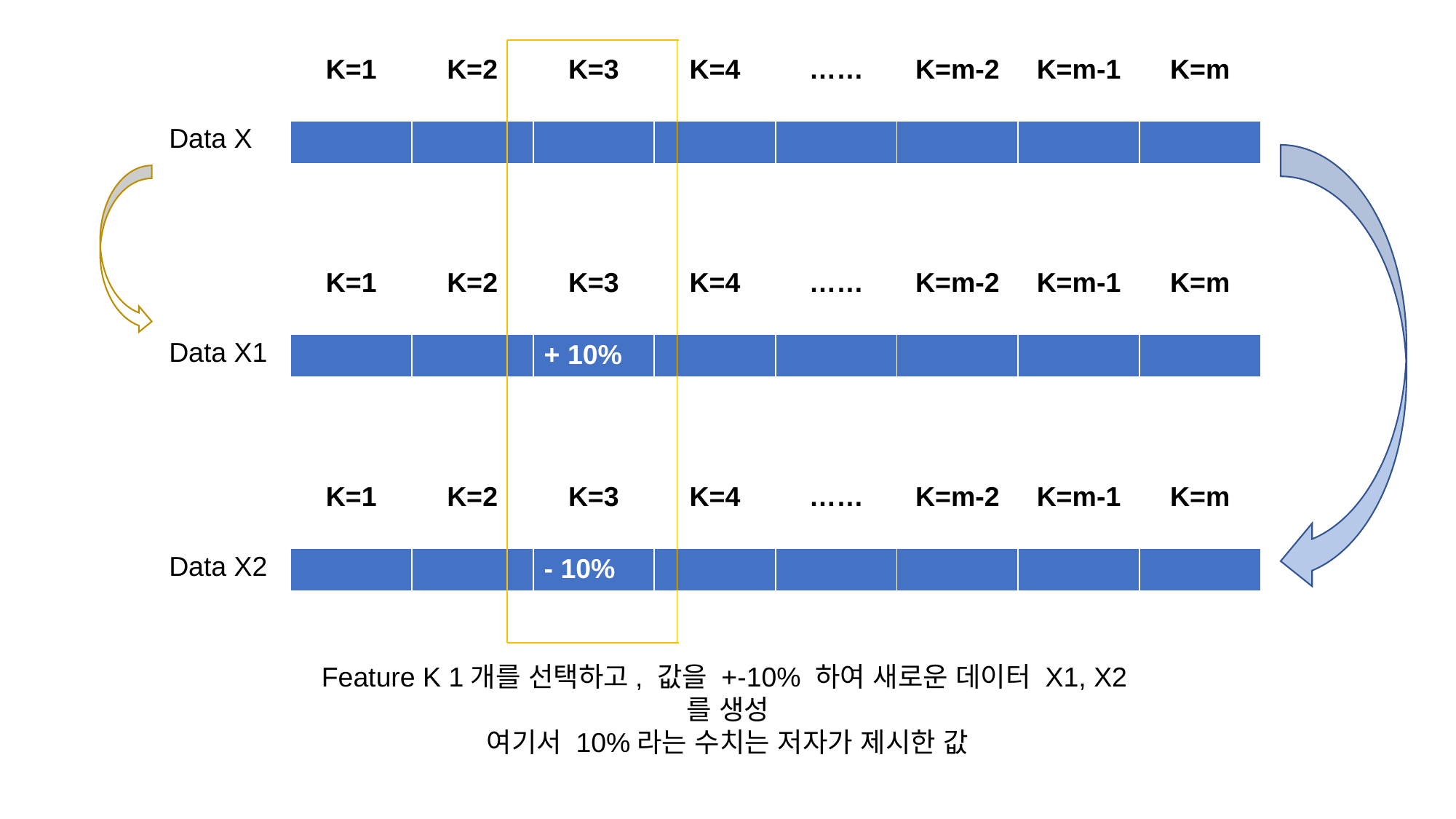

| K=1 | K=2 | K=3 | K=4 | …… | K=m-2 | K=m-1 | K=m |
| --- | --- | --- | --- | --- | --- | --- | --- |
Data X
|  |  |  |  |  |  |  |  |
| --- | --- | --- | --- | --- | --- | --- | --- |

| K=1 | K=2 | K=3 | K=4 | …… | K=m-2 | K=m-1 | K=m |
| --- | --- | --- | --- | --- | --- | --- | --- |
Data X1
|  |  | + 10% |  |  |  |  |  |
| --- | --- | --- | --- | --- | --- | --- | --- |
| K=1 | K=2 | K=3 | K=4 | …… | K=m-2 | K=m-1 | K=m |
| --- | --- | --- | --- | --- | --- | --- | --- |
Data X2
|  |  | - 10% |  |  |  |  |  |
| --- | --- | --- | --- | --- | --- | --- | --- |
Feature K 1개를 선택하고, 값을 +-10% 하여 새로운 데이터 X1, X2를 생성
여기서 10%라는 수치는 저자가 제시한 값